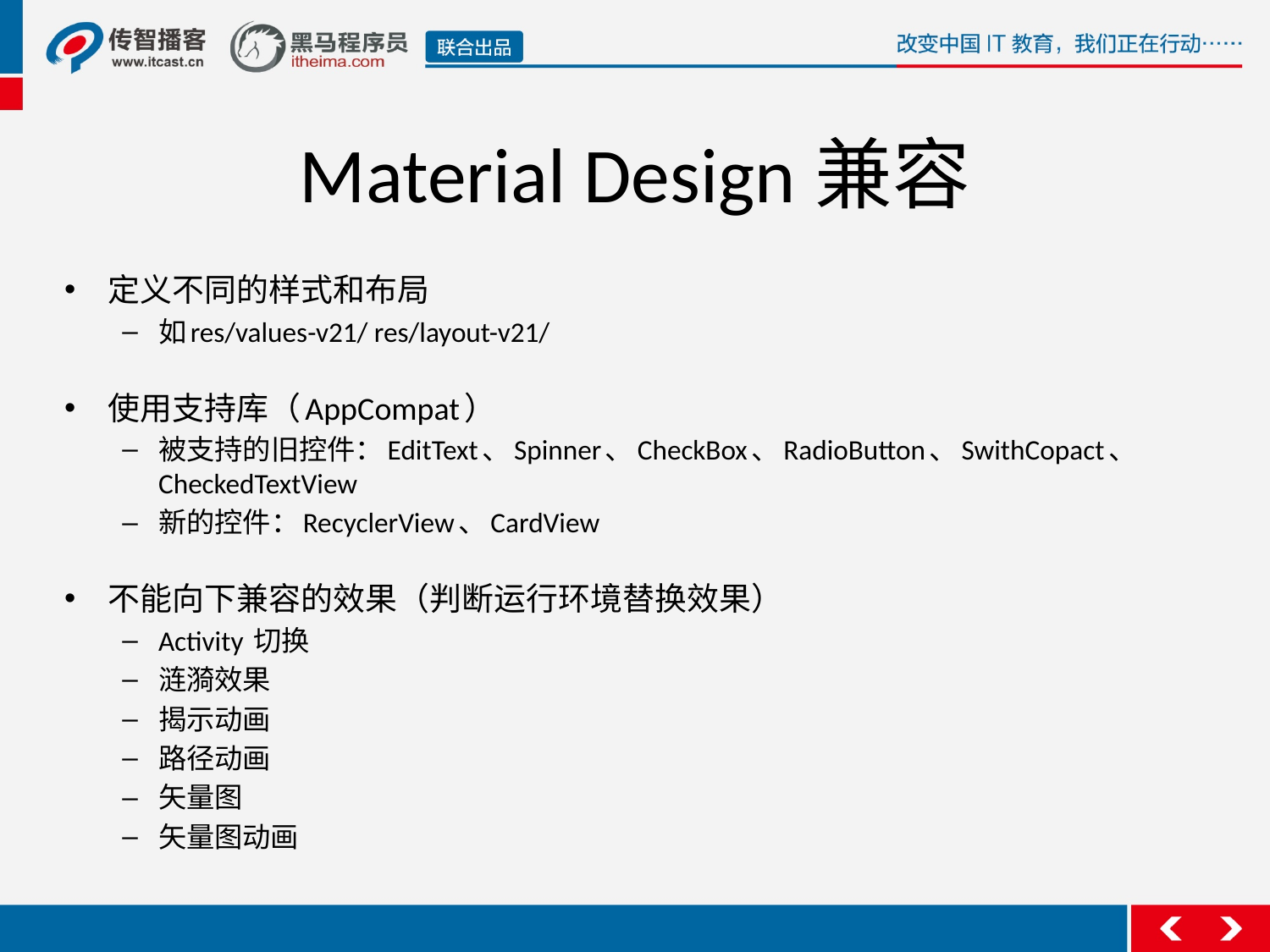

# Material Design兼容
定义不同的样式和布局
如res/values-v21/ res/layout-v21/
使用支持库（AppCompat）
被支持的旧控件：EditText、Spinner、CheckBox、RadioButton、SwithCopact、CheckedTextView
新的控件：RecyclerView、CardView
不能向下兼容的效果（判断运行环境替换效果）
Activity 切换
涟漪效果
揭示动画
路径动画
矢量图
矢量图动画